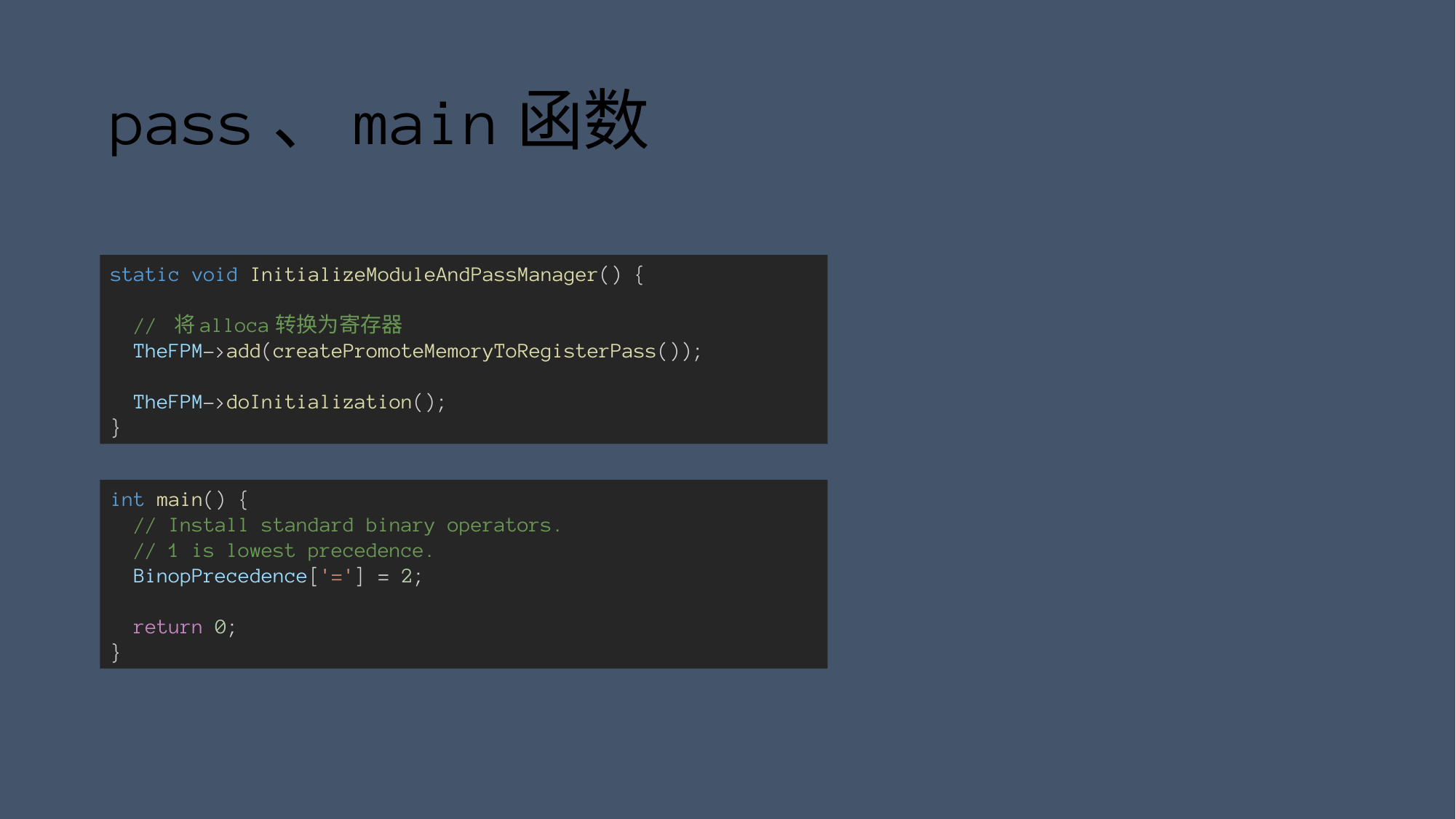

# pass、main函数
static void InitializeModuleAndPassManager() {
  // 将alloca转换为寄存器
  TheFPM->add(createPromoteMemoryToRegisterPass());
  TheFPM->doInitialization();
}
int main() {
  // Install standard binary operators.
  // 1 is lowest precedence.
  BinopPrecedence['='] = 2;
  return 0;
}